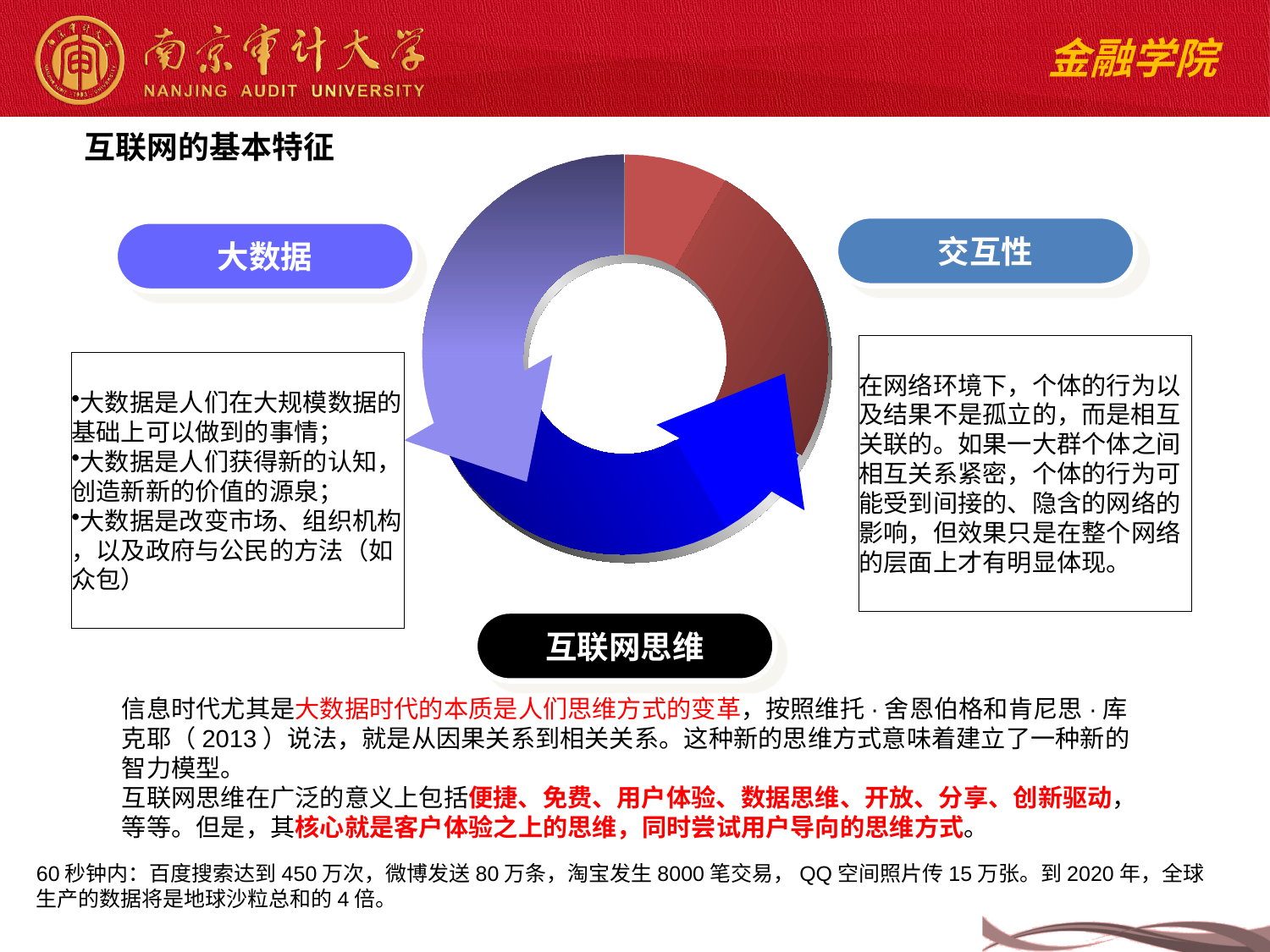

互联网的基本特征

交互性

大数据
在网络环境下，个体的行为以
及结果不是孤立的，而是相互
关联的。如果一大群个体之间
相互关系紧密，个体的行为可
能受到间接的、隐含的网络的
影响，但效果只是在整个网络
的层面上才有明显体现。
大数据是人们在大规模数据的
基础上可以做到的事情；
大数据是人们获得新的认知，
创造新新的价值的源泉；
大数据是改变市场、组织机构
，以及政府与公民的方法（如
众包）

互联网思维
信息时代尤其是大数据时代的本质是人们思维方式的变革，按照维托·舍恩伯格和肯尼思·库克耶（2013）说法，就是从因果关系到相关关系。这种新的思维方式意味着建立了一种新的智力模型。
互联网思维在广泛的意义上包括便捷、免费、用户体验、数据思维、开放、分享、创新驱动，等等。但是，其核心就是客户体验之上的思维，同时尝试用户导向的思维方式。
60秒钟内：百度搜索达到450万次，微博发送80万条，淘宝发生8000笔交易，QQ空间照片传15万张。到2020年，全球生产的数据将是地球沙粒总和的4倍。